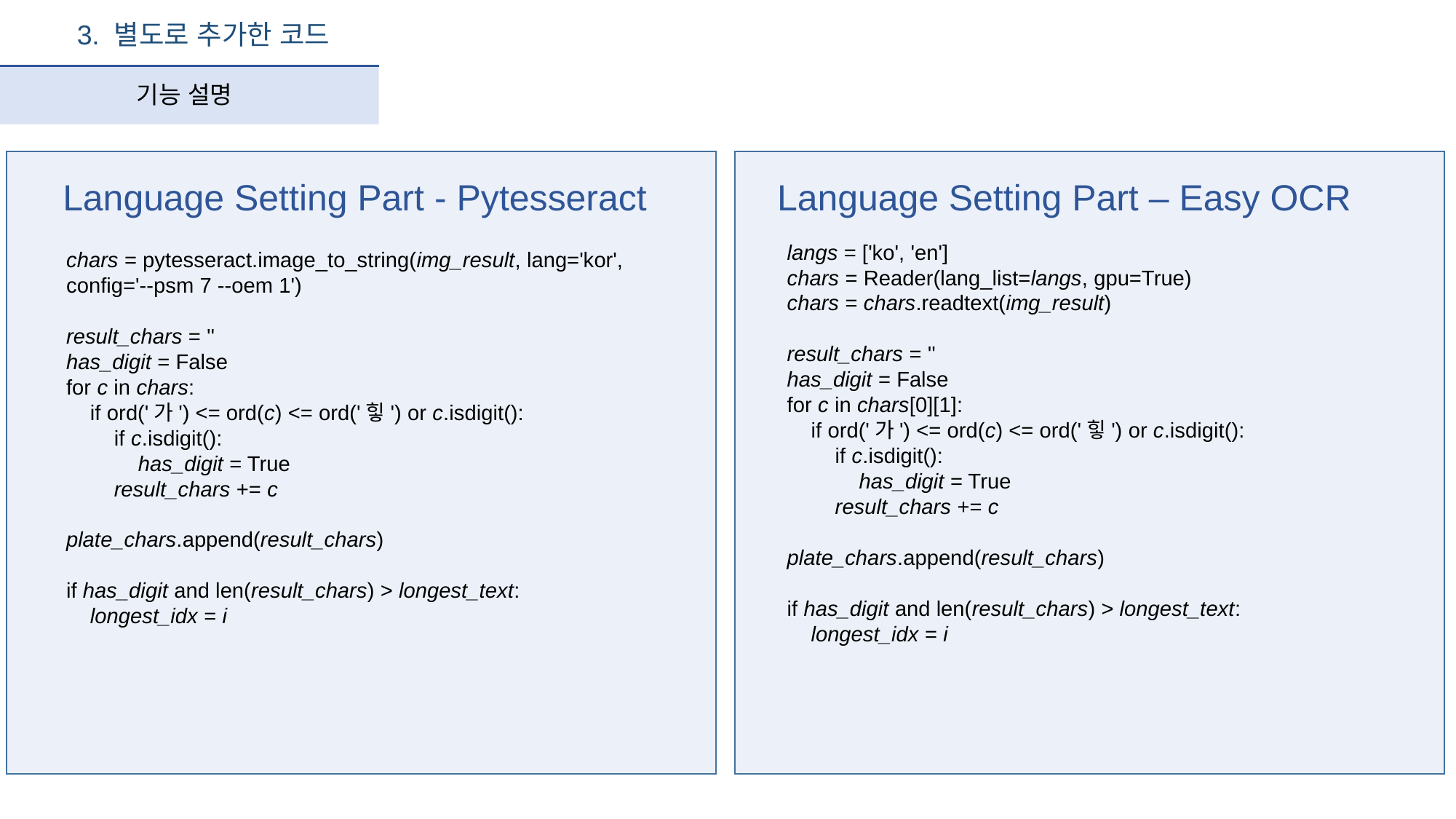

3. 별도로 추가한 코드

기능 설명

Language Setting Part - Pytesseract
Language Setting Part – Easy OCR
langs = ['ko', 'en']
chars = Reader(lang_list=langs, gpu=True)
chars = chars.readtext(img_result)
result_chars = ''
has_digit = False
for c in chars[0][1]:
    if ord('가') <= ord(c) <= ord('힣') or c.isdigit():
        if c.isdigit():
            has_digit = True
        result_chars += c
plate_chars.append(result_chars)
if has_digit and len(result_chars) > longest_text:
    longest_idx = i

chars = pytesseract.image_to_string(img_result, lang='kor', config='--psm 7 --oem 1')
result_chars = ''
has_digit = False
for c in chars:
    if ord('가') <= ord(c) <= ord('힣') or c.isdigit():
        if c.isdigit():
            has_digit = True
        result_chars += c
plate_chars.append(result_chars)
if has_digit and len(result_chars) > longest_text:
    longest_idx = i